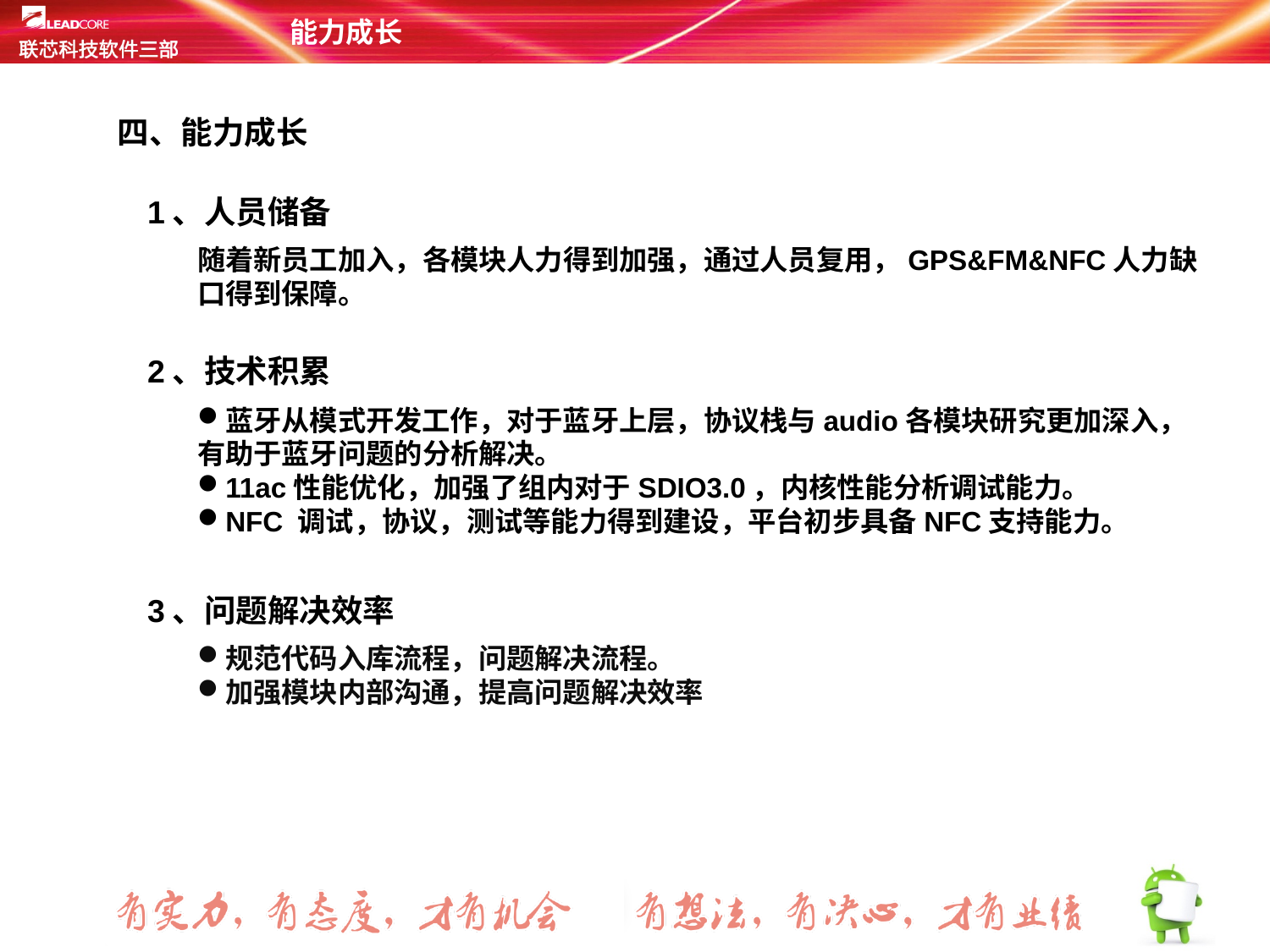

# 能力成长
四、能力成长
1、人员储备
随着新员工加入，各模块人力得到加强，通过人员复用，GPS&FM&NFC人力缺口得到保障。
2、技术积累
蓝牙从模式开发工作，对于蓝牙上层，协议栈与audio各模块研究更加深入，有助于蓝牙问题的分析解决。
11ac性能优化，加强了组内对于SDIO3.0，内核性能分析调试能力。
NFC 调试，协议，测试等能力得到建设，平台初步具备NFC支持能力。
3、问题解决效率
规范代码入库流程，问题解决流程。
加强模块内部沟通，提高问题解决效率